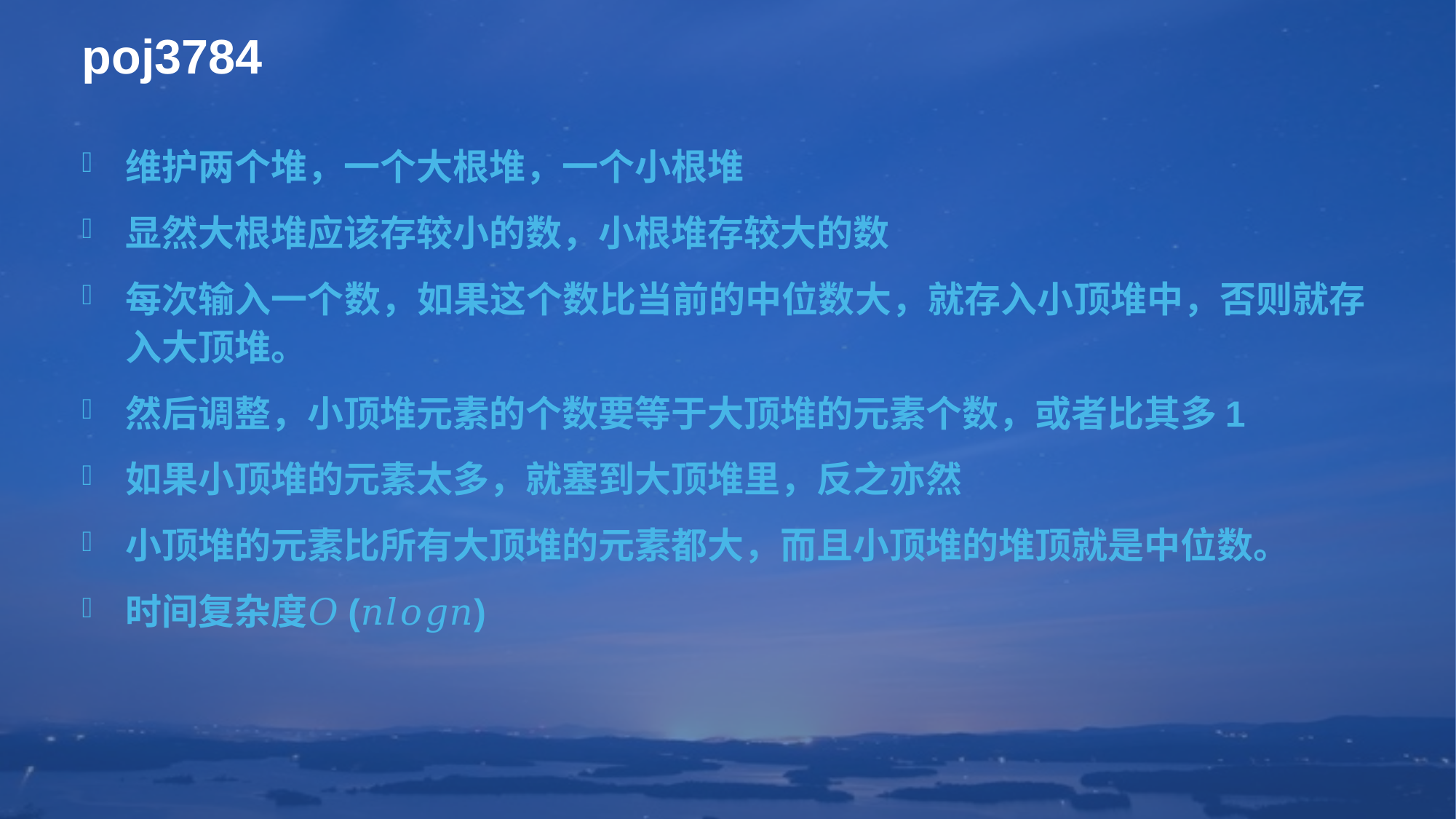

# poj3784
维护两个堆，一个大根堆，一个小根堆
显然大根堆应该存较小的数，小根堆存较大的数
每次输入一个数，如果这个数比当前的中位数大，就存入小顶堆中，否则就存入大顶堆。
然后调整，小顶堆元素的个数要等于大顶堆的元素个数，或者比其多1
如果小顶堆的元素太多，就塞到大顶堆里，反之亦然
小顶堆的元素比所有大顶堆的元素都大，而且小顶堆的堆顶就是中位数。
时间复杂度𝑂(𝑛𝑙𝑜𝑔𝑛)